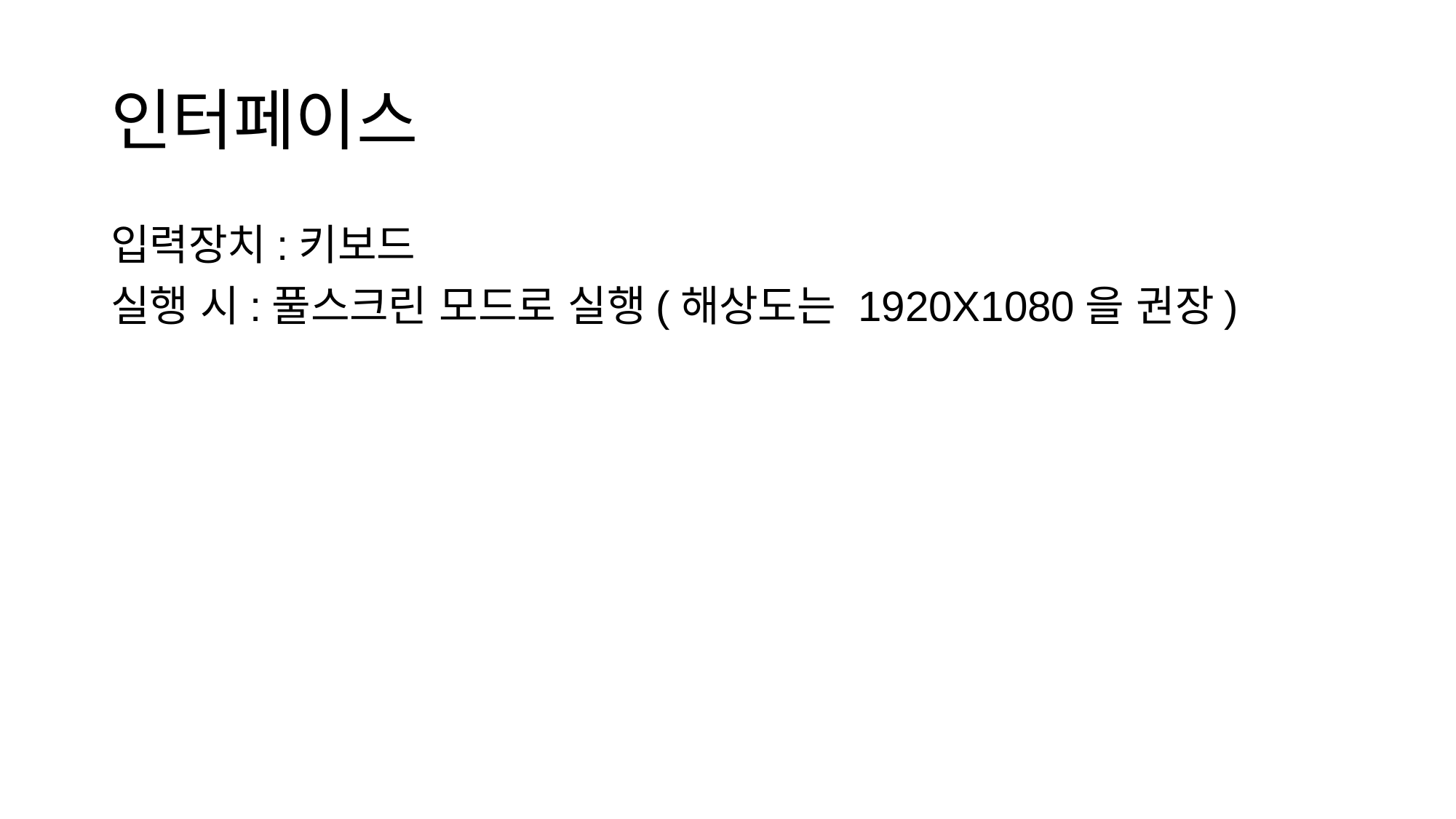

# 인터페이스
입력장치:키보드
실행 시:풀스크린 모드로 실행(해상도는 1920X1080을 권장)